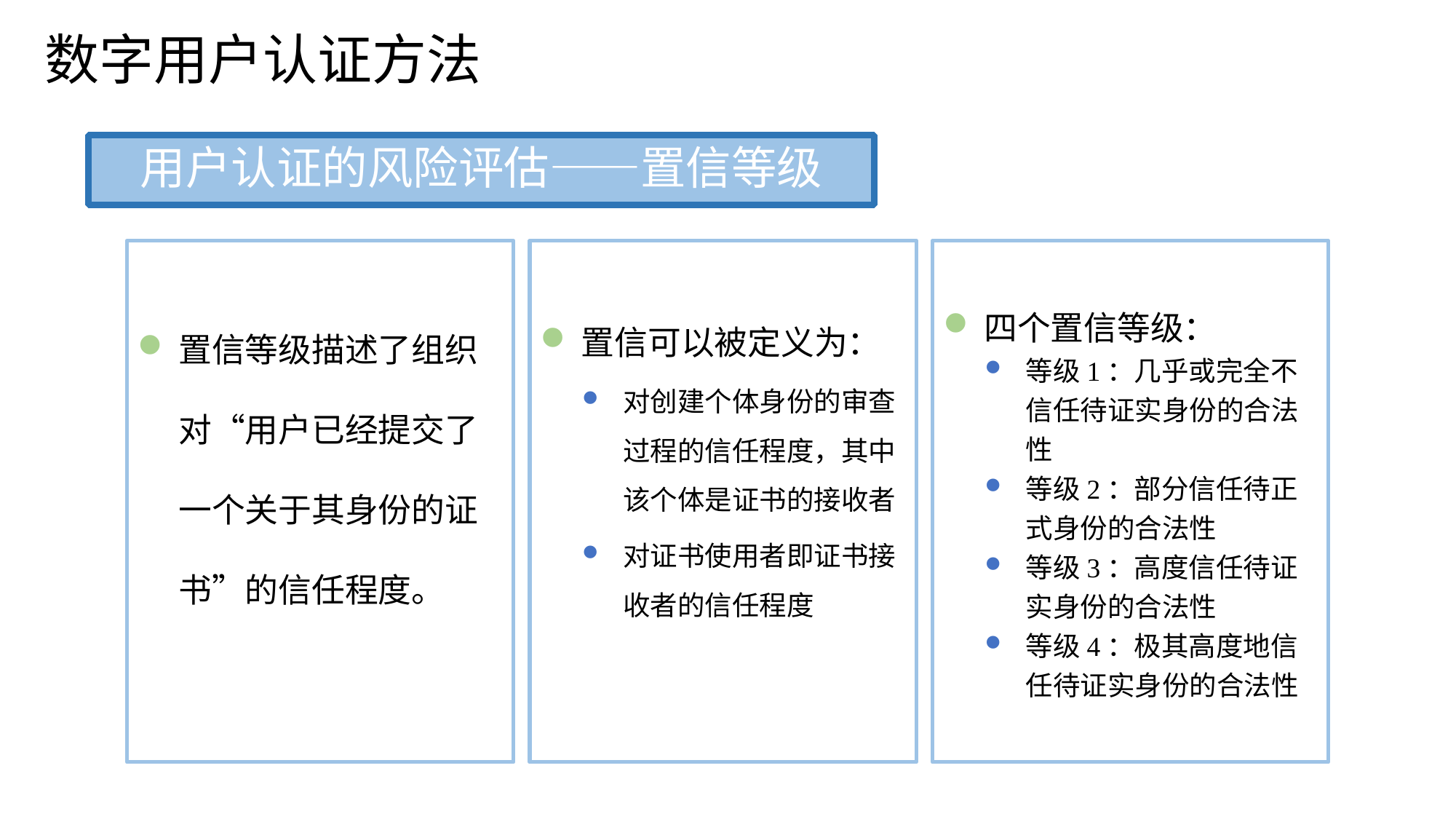

数字用户认证方法
用户认证的风险评估——置信等级

置信等级描述了组织对“用户已经提交了一个关于其身份的证书”的信任程度。

置信可以被定义为：
对创建个体身份的审查过程的信任程度，其中该个体是证书的接收者
对证书使用者即证书接收者的信任程度

四个置信等级：
等级1：几乎或完全不信任待证实身份的合法性
等级2：部分信任待正式身份的合法性
等级3：高度信任待证实身份的合法性
等级4：极其高度地信任待证实身份的合法性